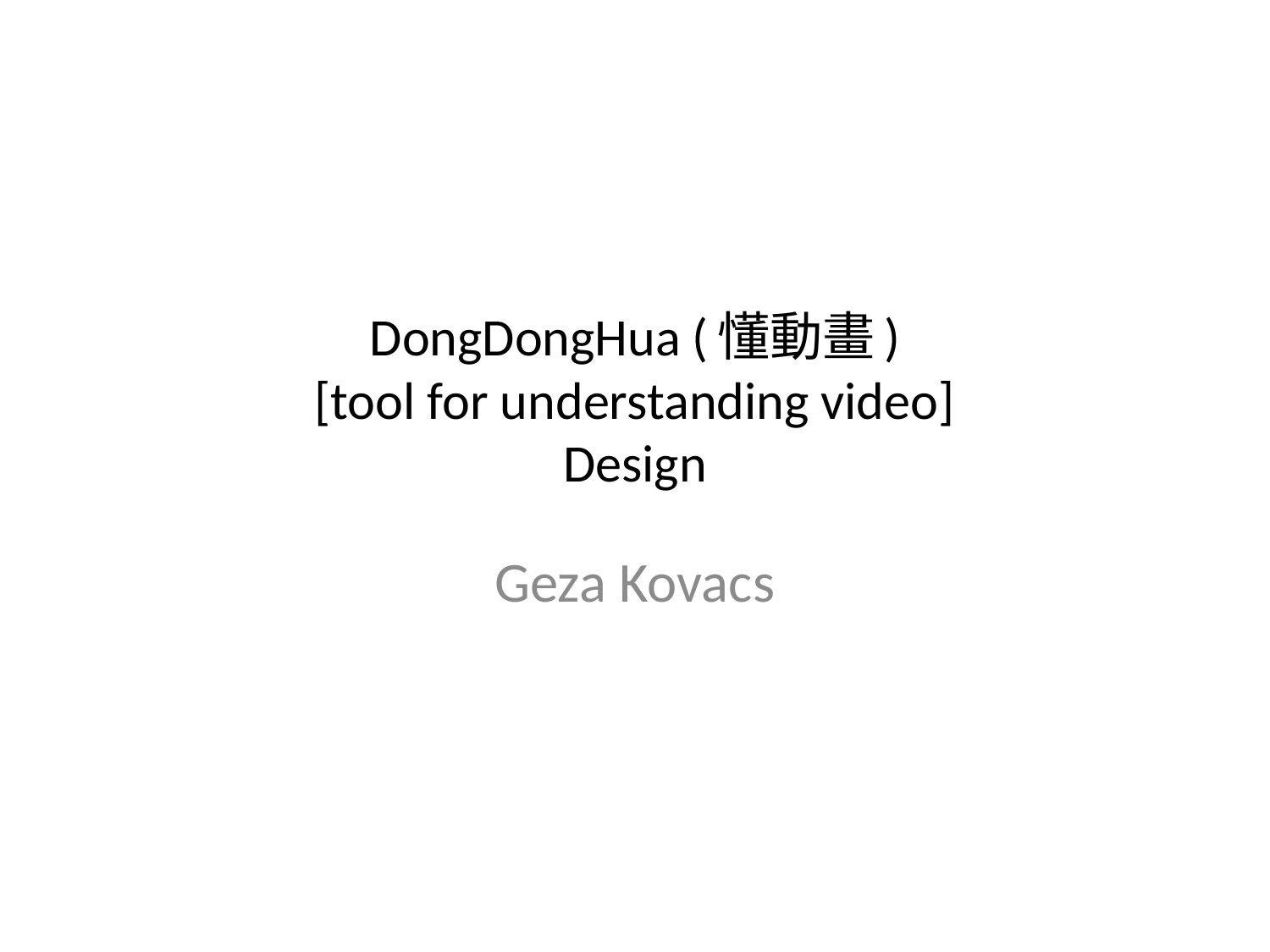

# DongDongHua (懂動畫) [tool for understanding video] Design
Geza Kovacs